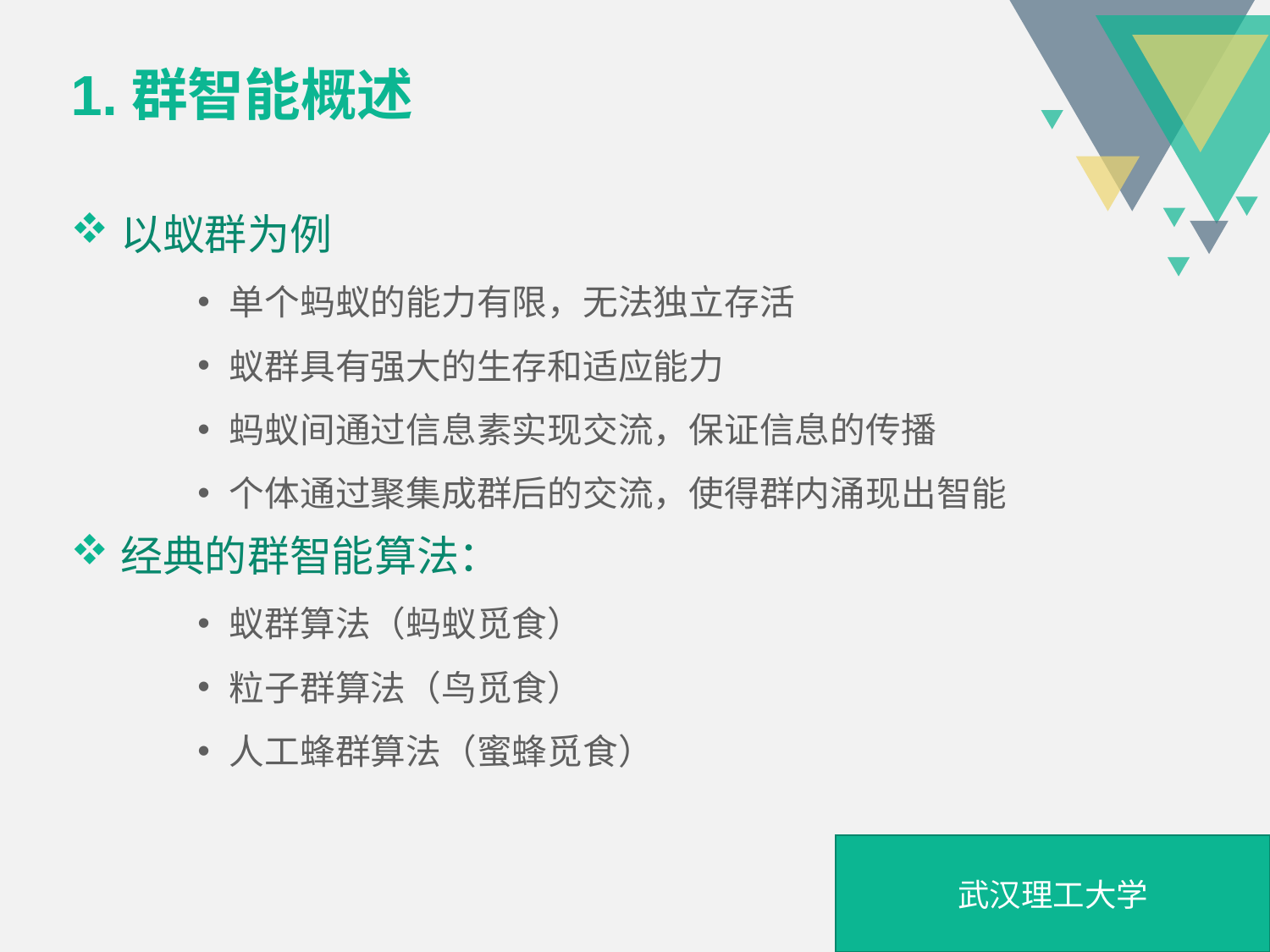

# 1.群智能概述
以蚁群为例
单个蚂蚁的能力有限，无法独立存活
蚁群具有强大的生存和适应能力
蚂蚁间通过信息素实现交流，保证信息的传播
个体通过聚集成群后的交流，使得群内涌现出智能
经典的群智能算法：
蚁群算法（蚂蚁觅食）
粒子群算法（鸟觅食）
人工蜂群算法（蜜蜂觅食）
武汉理工大学